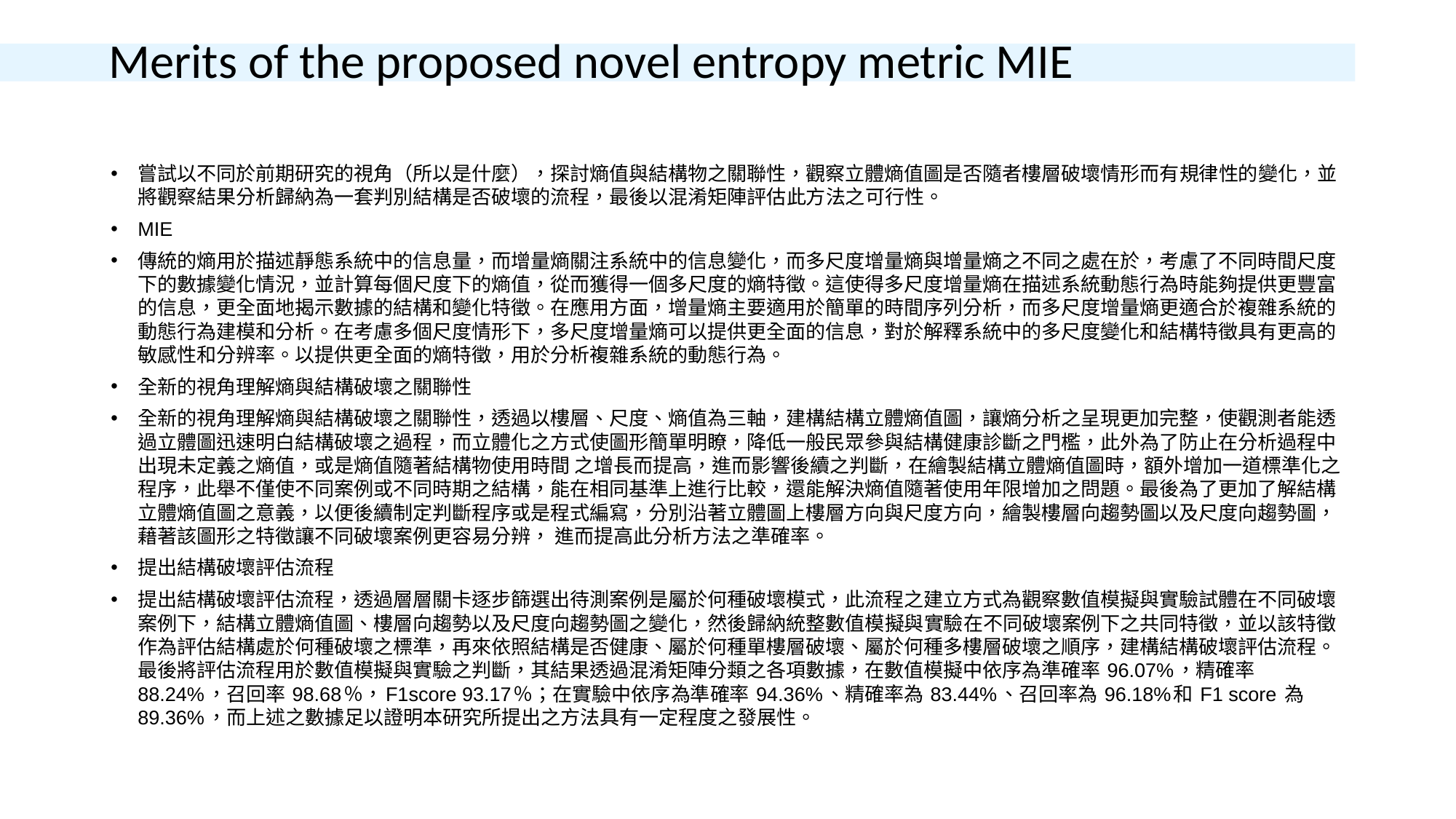

# Merits of the proposed novel entropy metric MIE
嘗試以不同於前期研究的視角（所以是什麼），探討熵值與結構物之關聯性，觀察立體熵值圖是否隨者樓層破壞情形而有規律性的變化，並將觀察結果分析歸納為一套判別結構是否破壞的流程，最後以混淆矩陣評估此方法之可行性。
MIE
傳統的熵用於描述靜態系統中的信息量，而增量熵關注系統中的信息變化，而多尺度增量熵與增量熵之不同之處在於，考慮了不同時間尺度下的數據變化情況，並計算每個尺度下的熵值，從而獲得一個多尺度的熵特徵。這使得多尺度增量熵在描述系統動態行為時能夠提供更豐富的信息，更全面地揭示數據的結構和變化特徵。在應用方面，增量熵主要適用於簡單的時間序列分析，而多尺度增量熵更適合於複雜系統的動態行為建模和分析。在考慮多個尺度情形下，多尺度增量熵可以提供更全面的信息，對於解釋系統中的多尺度變化和結構特徵具有更高的敏感性和分辨率。以提供更全面的熵特徵，用於分析複雜系統的動態行為。
全新的視角理解熵與結構破壞之關聯性
全新的視角理解熵與結構破壞之關聯性，透過以樓層、尺度、熵值為三軸，建構結構立體熵值圖，讓熵分析之呈現更加完整，使觀測者能透過立體圖迅速明白結構破壞之過程，而立體化之方式使圖形簡單明瞭，降低一般民眾參與結構健康診斷之門檻，此外為了防止在分析過程中出現未定義之熵值，或是熵值隨著結構物使用時間 之增長而提高，進而影響後續之判斷，在繪製結構立體熵值圖時，額外增加一道標準化之程序，此舉不僅使不同案例或不同時期之結構，能在相同基準上進行比較，還能解決熵值隨著使用年限增加之問題。最後為了更加了解結構立體熵值圖之意義，以便後續制定判斷程序或是程式編寫，分別沿著立體圖上樓層方向與尺度方向，繪製樓層向趨勢圖以及尺度向趨勢圖，藉著該圖形之特徵讓不同破壞案例更容易分辨， 進而提高此分析方法之準確率。
提出結構破壞評估流程
提出結構破壞評估流程，透過層層關卡逐步篩選出待測案例是屬於何種破壞模式，此流程之建立方式為觀察數值模擬與實驗試體在不同破壞案例下，結構立體熵值圖、樓層向趨勢以及尺度向趨勢圖之變化，然後歸納統整數值模擬與實驗在不同破壞案例下之共同特徵，並以該特徵作為評估結構處於何種破壞之標準，再來依照結構是否健康、屬於何種單樓層破壞、屬於何種多樓層破壞之順序，建構結構破壞評估流程。最後將評估流程用於數值模擬與實驗之判斷，其結果透過混淆矩陣分類之各項數據，在數值模擬中依序為準確率 96.07%，精確率 88.24%，召回率 98.68％，F1score 93.17％；在實驗中依序為準確率 94.36%、精確率為 83.44%、召回率為 96.18%和 F1 score 為 89.36%，而上述之數據足以證明本研究所提出之方法具有一定程度之發展性。